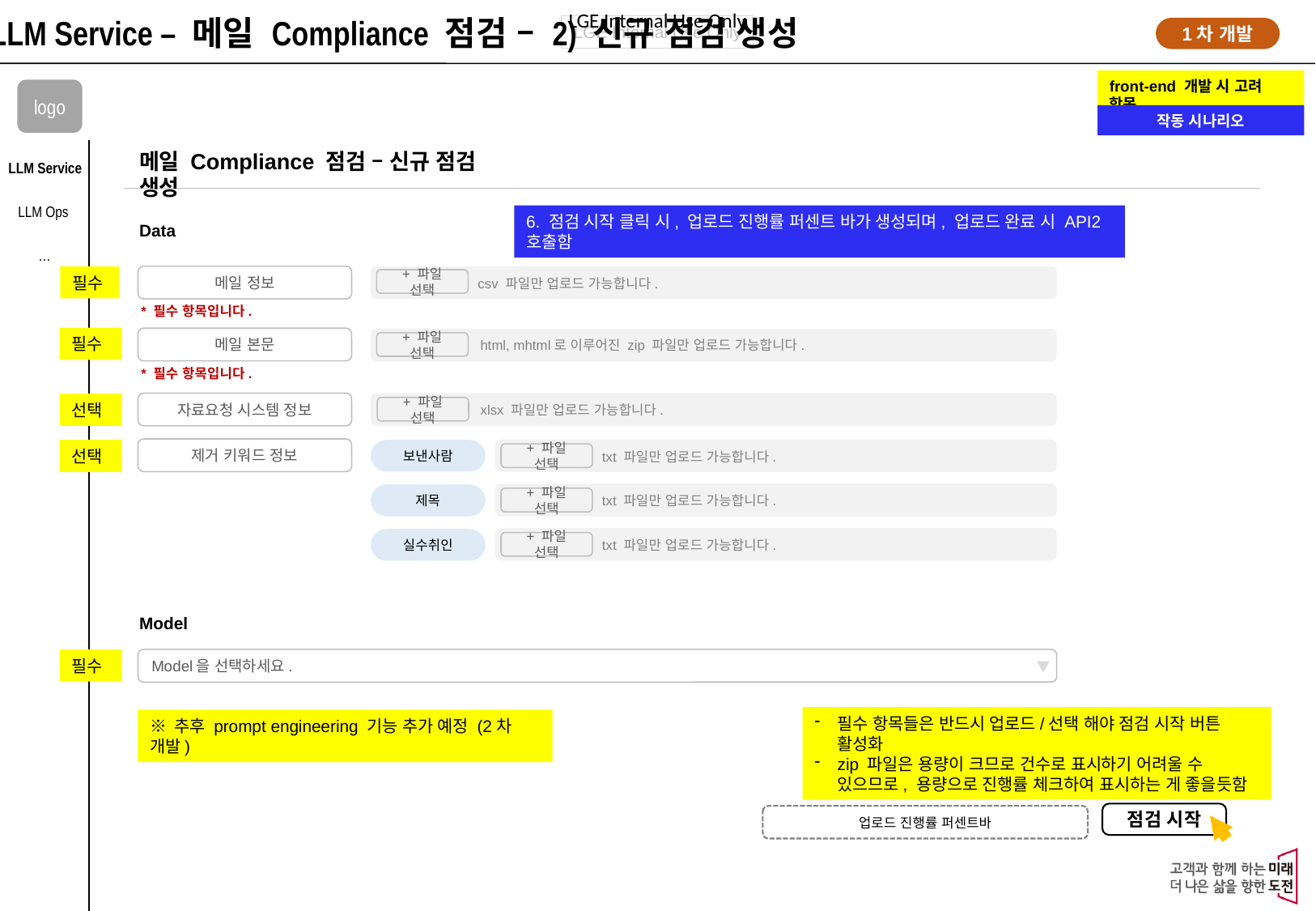

LLM Service – 메일 Compliance 점검 – 2) 신규 점검 생성
1차 개발
front-end 개발 시 고려 항목
logo
작동 시나리오
메일 Compliance 점검 – 신규 점검 생성
LLM Service
LLM Ops
6. 점검 시작 클릭 시, 업로드 진행률 퍼센트 바가 생성되며, 업로드 완료 시 API2 호출함
Data
…
필수
메일 정보
                      csv 파일만 업로드 가능합니다.
+ 파일 선택
* 필수 항목입니다.
필수
메일 본문
                         html, mhtml로 이루어진 zip 파일만 업로드 가능합니다.
+ 파일 선택
* 필수 항목입니다.
                         xlsx 파일만 업로드 가능합니다.
자료요청 시스템 정보
선택
+ 파일 선택
제거 키워드 정보
                      txt 파일만 업로드 가능합니다.
선택
보낸사람
+ 파일 선택
                      txt 파일만 업로드 가능합니다.
제목
+ 파일 선택
                      txt 파일만 업로드 가능합니다.
실수취인
+ 파일 선택
Model
필수
Model을 선택하세요.

필수 항목들은 반드시 업로드/선택 해야 점검 시작 버튼 활성화
zip 파일은 용량이 크므로 건수로 표시하기 어려울 수 있으므로, 용량으로 진행률 체크하여 표시하는 게 좋을듯함
※ 추후 prompt engineering 기능 추가 예정 (2차 개발)
점검 시작
업로드 진행률 퍼센트바